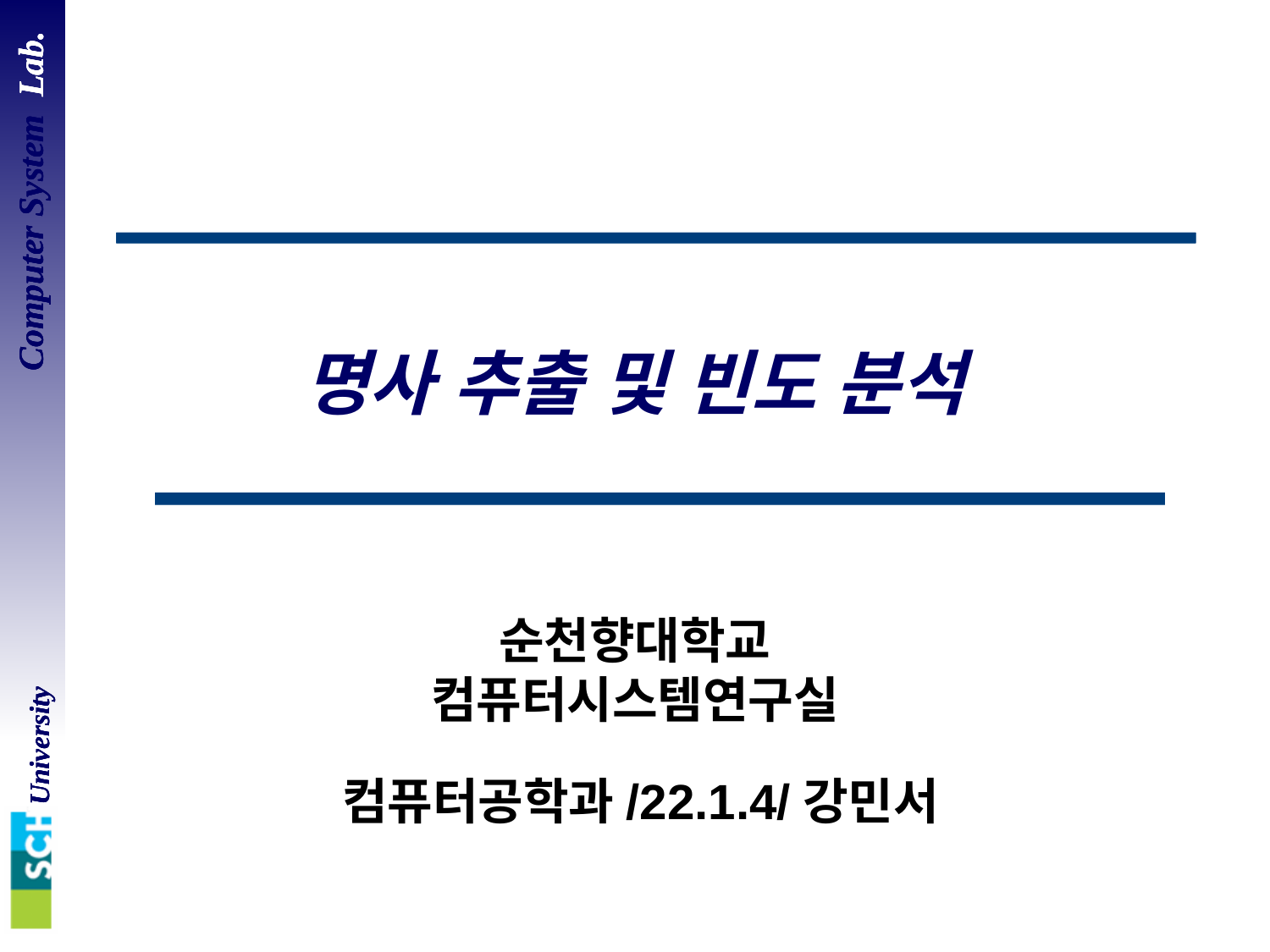

# 명사 추출 및 빈도 분석
순천향대학교
컴퓨터시스템연구실

컴퓨터공학과/22.1.4/강민서